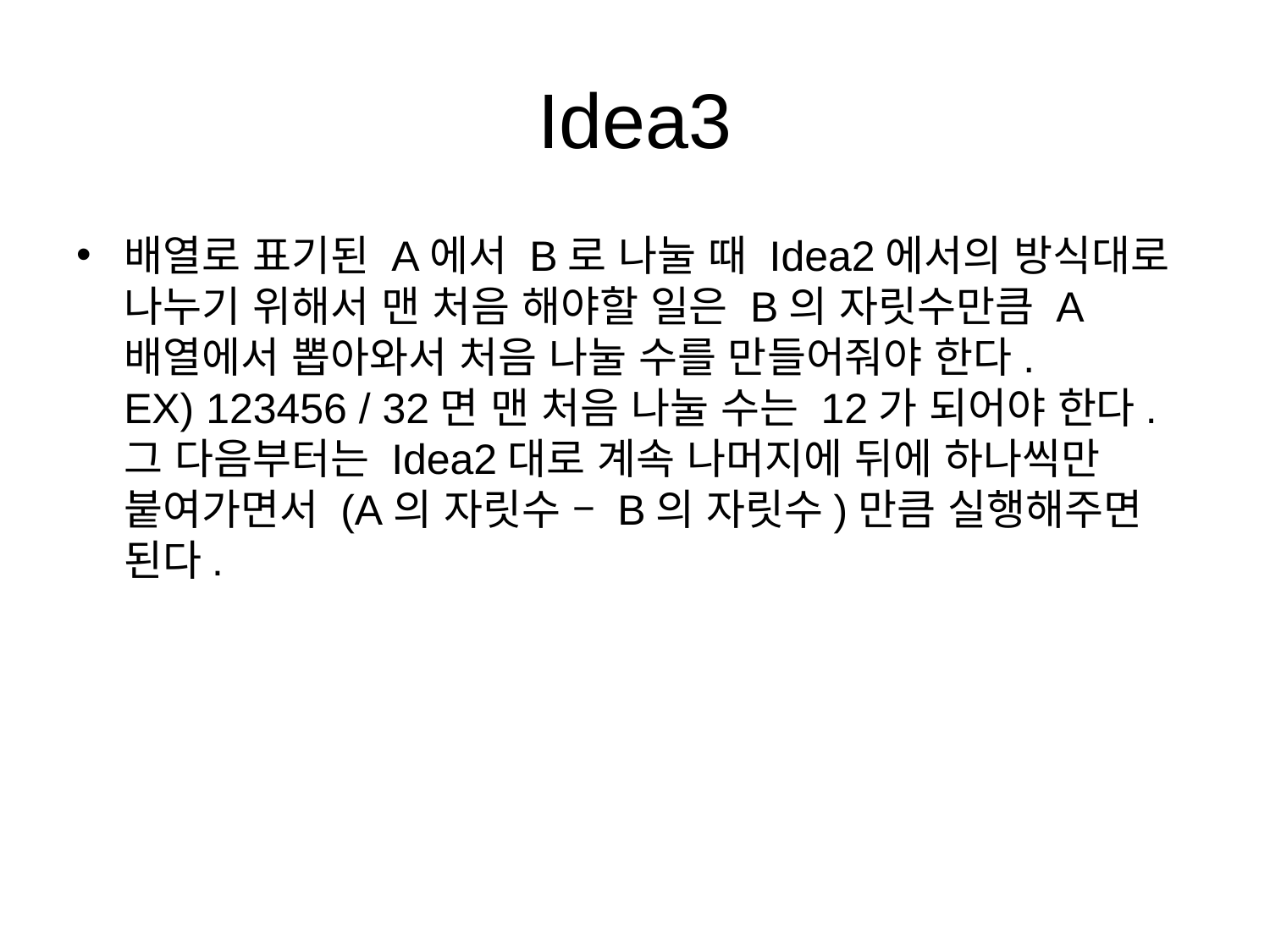

# Idea3
배열로 표기된 A에서 B로 나눌 때 Idea2에서의 방식대로 나누기 위해서 맨 처음 해야할 일은 B의 자릿수만큼 A배열에서 뽑아와서 처음 나눌 수를 만들어줘야 한다.
EX) 123456 / 32면 맨 처음 나눌 수는 12가 되어야 한다.
그 다음부터는 Idea2대로 계속 나머지에 뒤에 하나씩만 붙여가면서 (A의 자릿수 – B의 자릿수)만큼 실행해주면 된다.